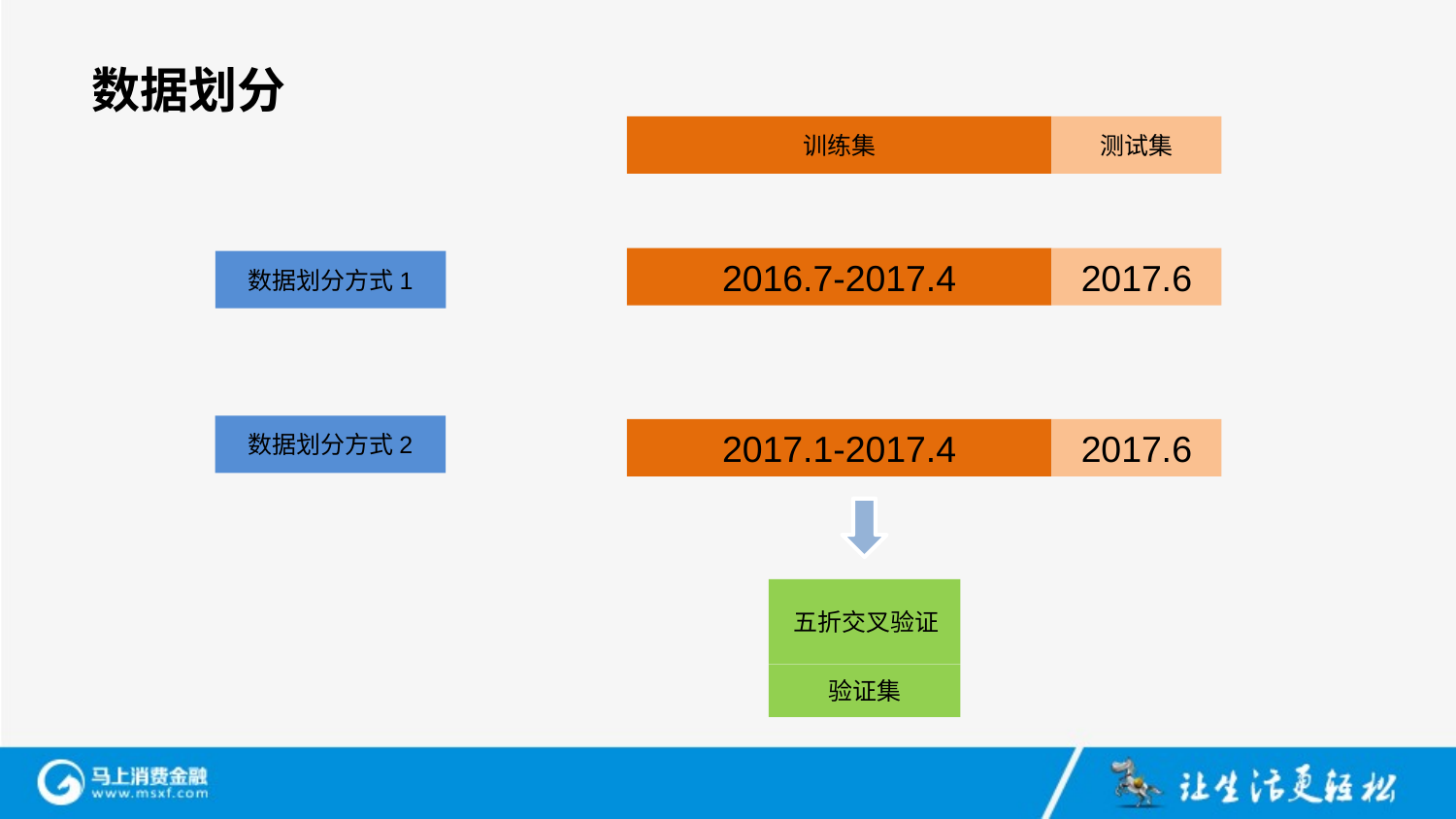

数据划分
训练集
测试集
2017.6
2016.7-2017.4
数据划分方式1
数据划分方式2
2017.1-2017.4
2017.6

 五折交叉验证
验证集